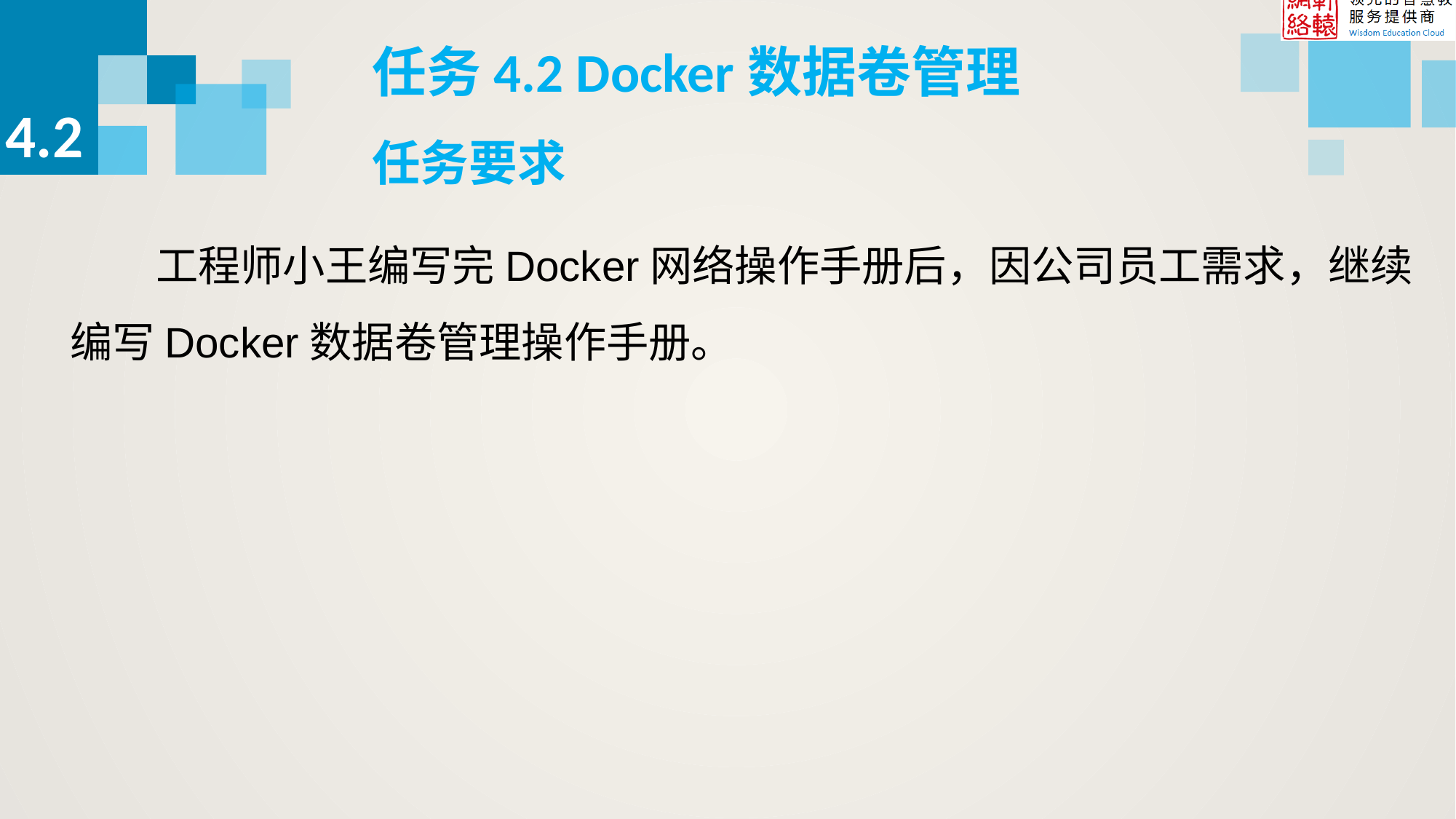

任务4.2 Docker数据卷管理
4.2
任务要求
工程师小王编写完Docker网络操作手册后，因公司员工需求，继续编写Docker数据卷管理操作手册。